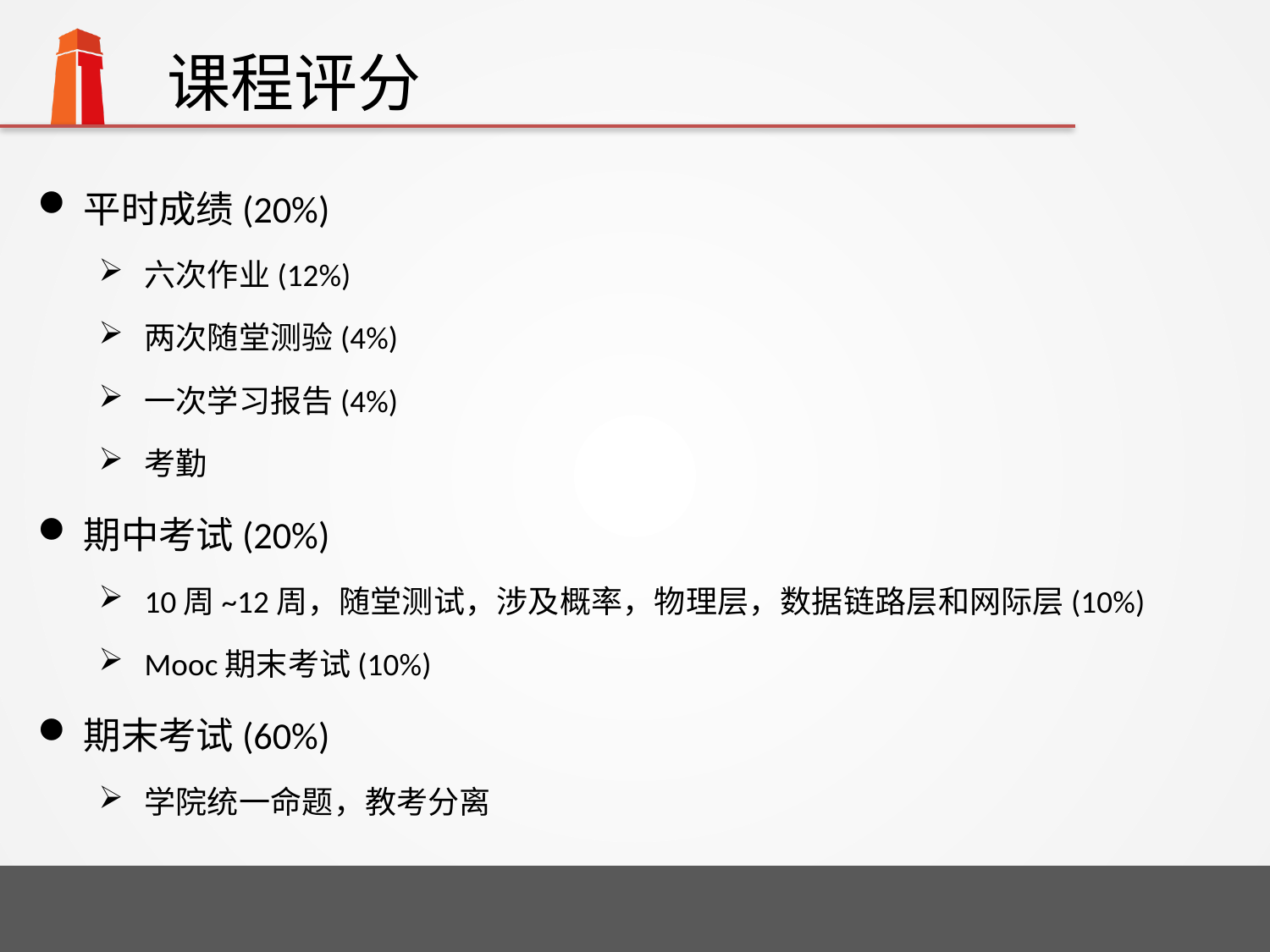

# 课程评分
平时成绩(20%)
六次作业(12%)
两次随堂测验(4%)
一次学习报告(4%)
考勤
期中考试(20%)
10周~12周，随堂测试，涉及概率，物理层，数据链路层和网际层(10%)
Mooc期末考试(10%)
期末考试(60%)
学院统一命题，教考分离